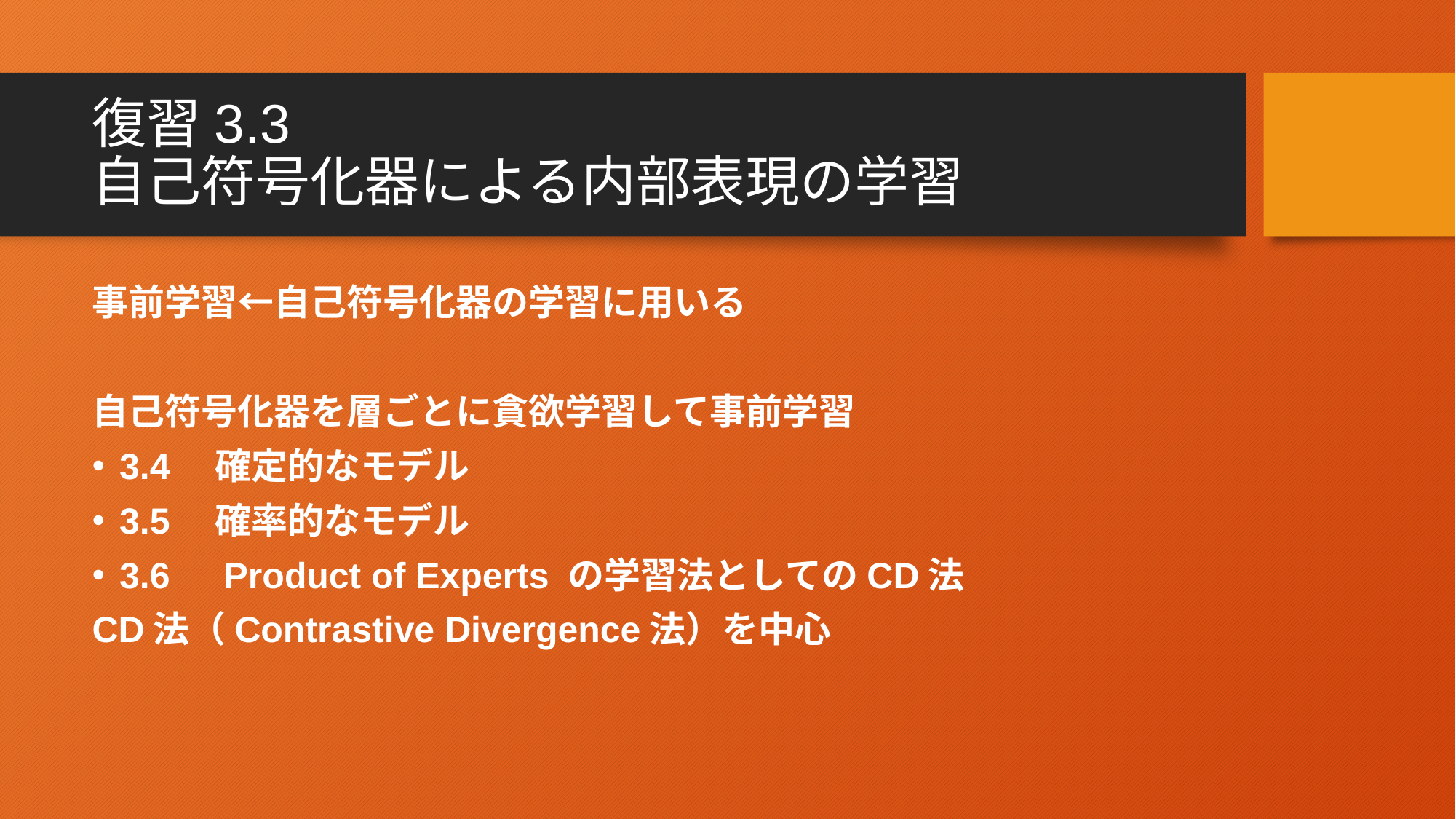

# 復習3.3 自己符号化器による内部表現の学習
事前学習←自己符号化器の学習に用いる

自己符号化器を層ごとに貪欲学習して事前学習
3.4　確定的なモデル
3.5　確率的なモデル
3.6　Product of Experts の学習法としてのCD法
CD法（Contrastive Divergence法）を中心